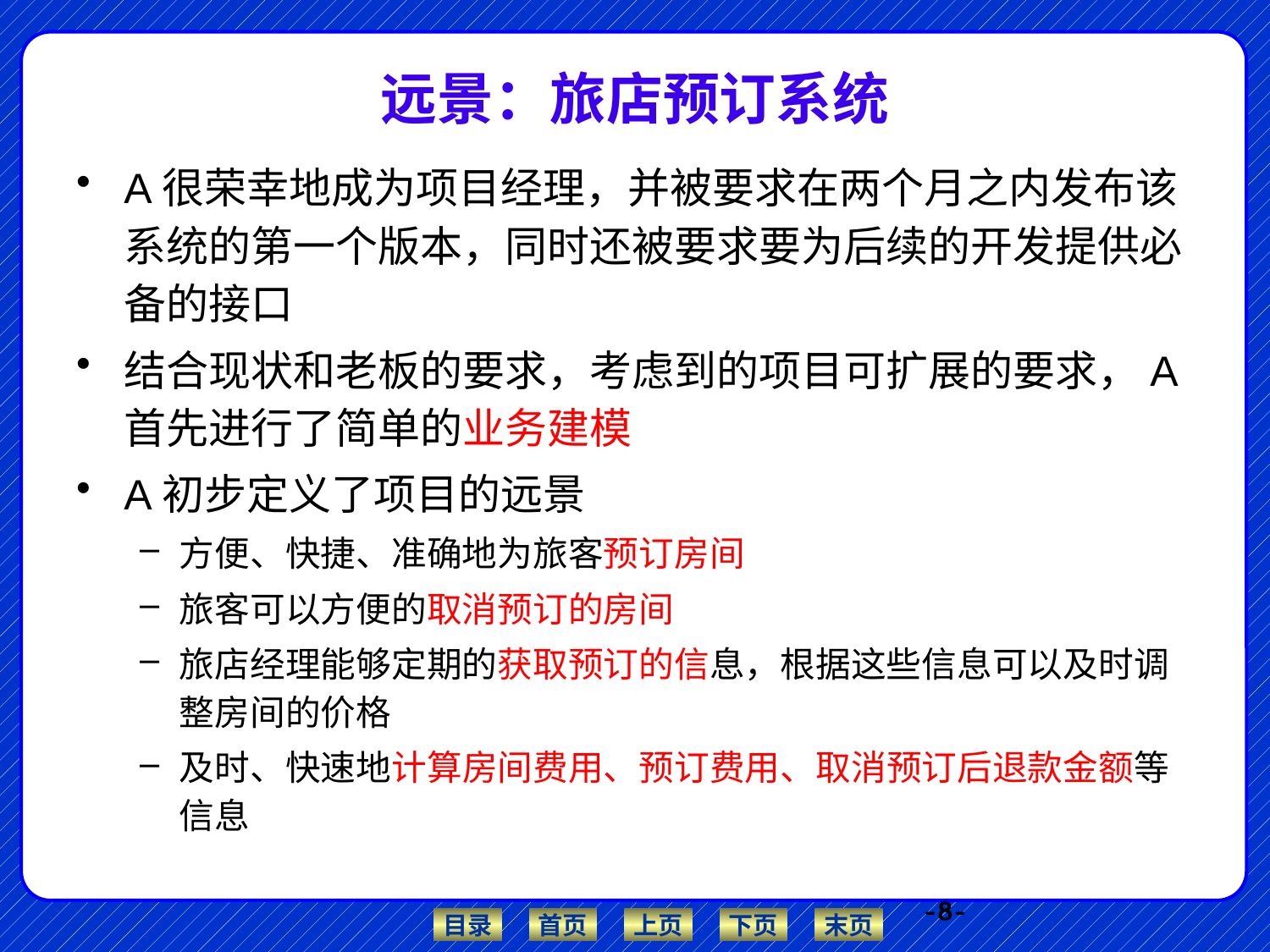

# 远景：旅店预订系统
A很荣幸地成为项目经理，并被要求在两个月之内发布该系统的第一个版本，同时还被要求要为后续的开发提供必备的接口
结合现状和老板的要求，考虑到的项目可扩展的要求，A首先进行了简单的业务建模
A初步定义了项目的远景
方便、快捷、准确地为旅客预订房间
旅客可以方便的取消预订的房间
旅店经理能够定期的获取预订的信息，根据这些信息可以及时调整房间的价格
及时、快速地计算房间费用、预订费用、取消预订后退款金额等信息
-8-